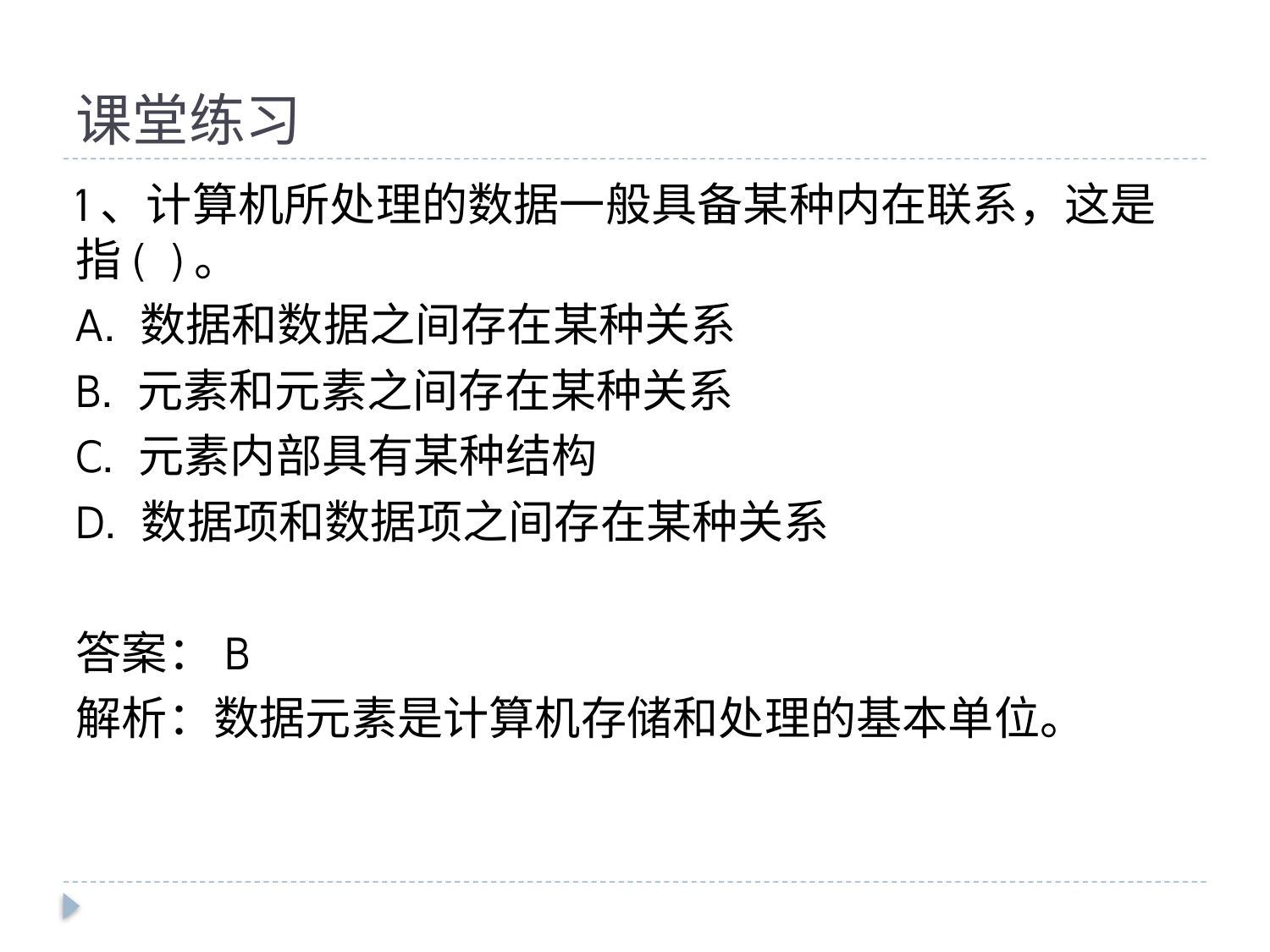

# 课堂练习
1、计算机所处理的数据一般具备某种内在联系，这是指(  )。
A. 数据和数据之间存在某种关系
B. 元素和元素之间存在某种关系
C. 元素内部具有某种结构
D. 数据项和数据项之间存在某种关系

答案：B
解析：数据元素是计算机存储和处理的基本单位。